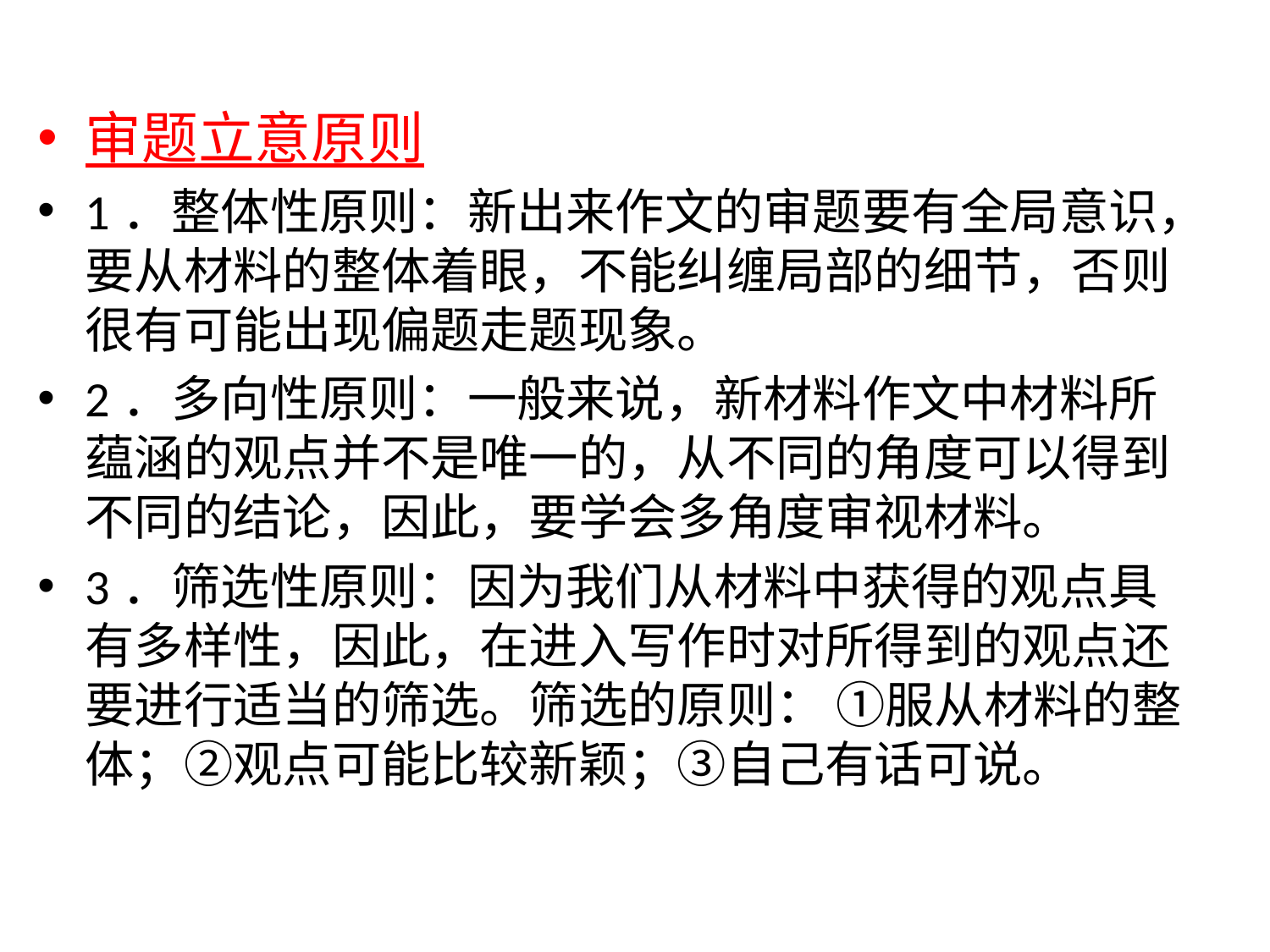

#
审题立意原则
1．整体性原则：新出来作文的审题要有全局意识，要从材料的整体着眼，不能纠缠局部的细节，否则很有可能出现偏题走题现象。
2．多向性原则：一般来说，新材料作文中材料所蕴涵的观点并不是唯一的，从不同的角度可以得到不同的结论，因此，要学会多角度审视材料。
3．筛选性原则：因为我们从材料中获得的观点具有多样性，因此，在进入写作时对所得到的观点还要进行适当的筛选。筛选的原则： ①服从材料的整体；②观点可能比较新颖；③自己有话可说。